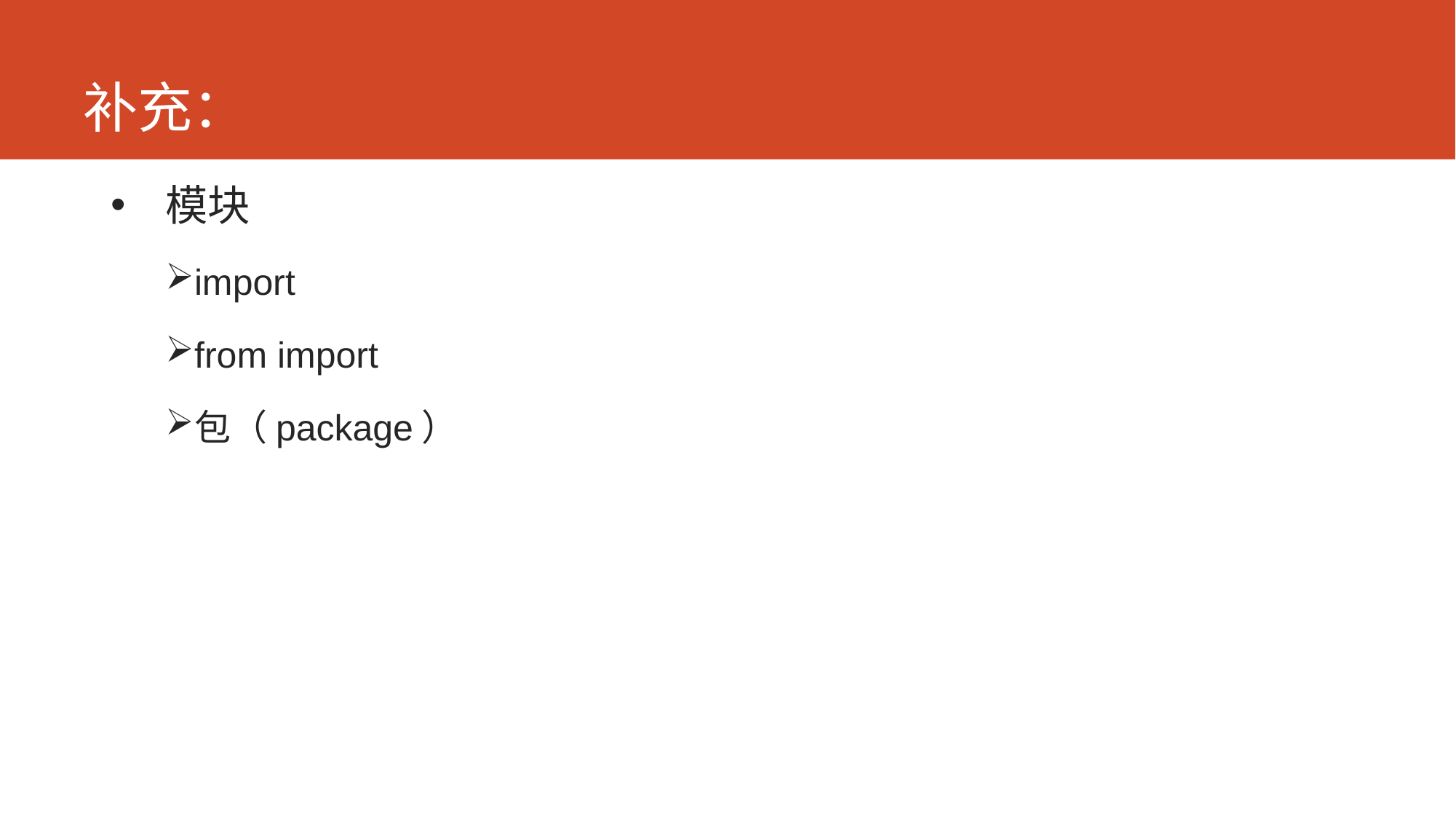

# 补充：
模块
import
from import
包（package）